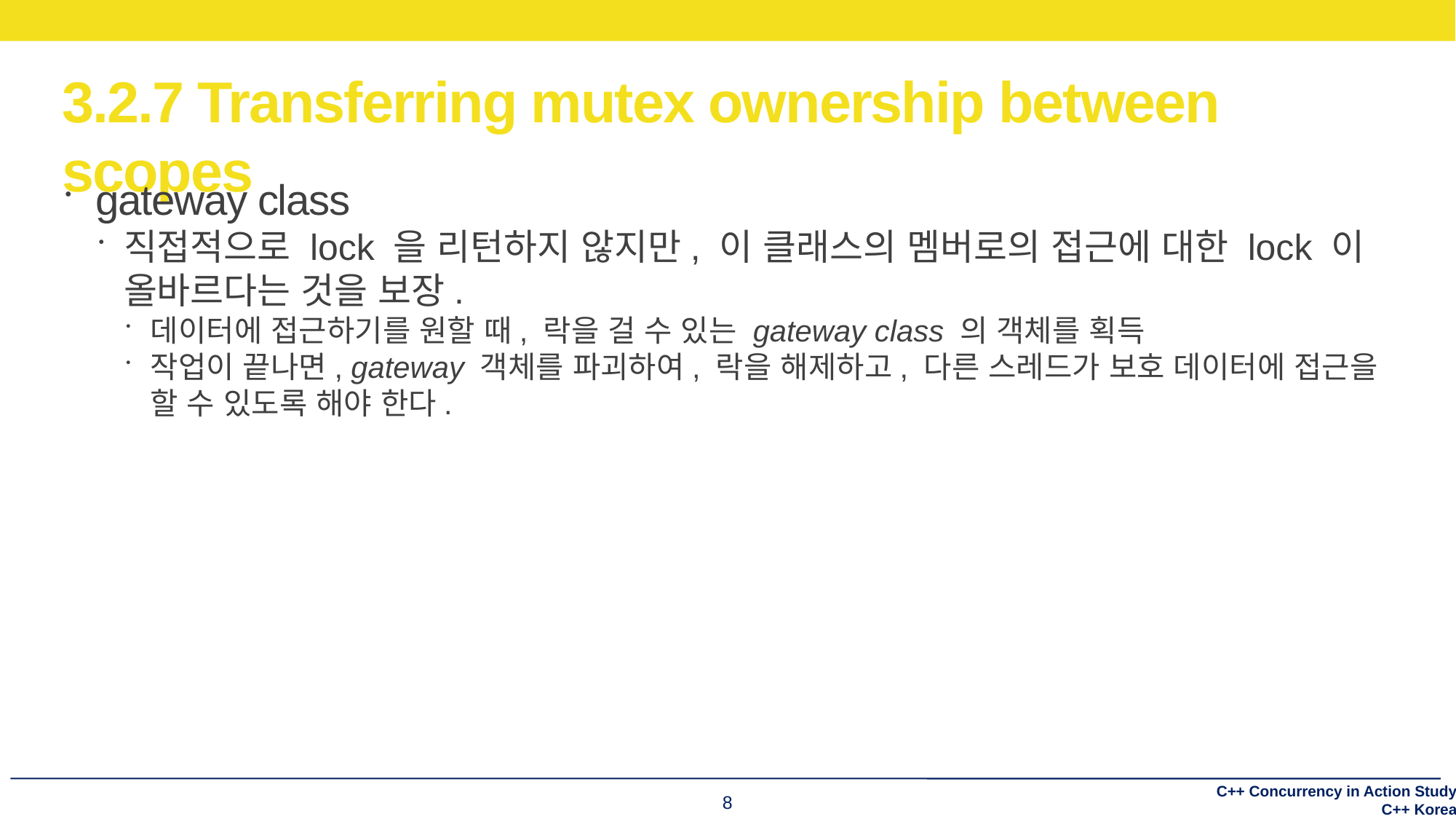

3.2.7 Transferring mutex ownership between scopes
gateway class
직접적으로 lock 을 리턴하지 않지만, 이 클래스의 멤버로의 접근에 대한 lock 이 올바르다는 것을 보장.
데이터에 접근하기를 원할 때, 락을 걸 수 있는 gateway class 의 객체를 획득
작업이 끝나면, gateway 객체를 파괴하여, 락을 해제하고, 다른 스레드가 보호 데이터에 접근을 할 수 있도록 해야 한다.
8